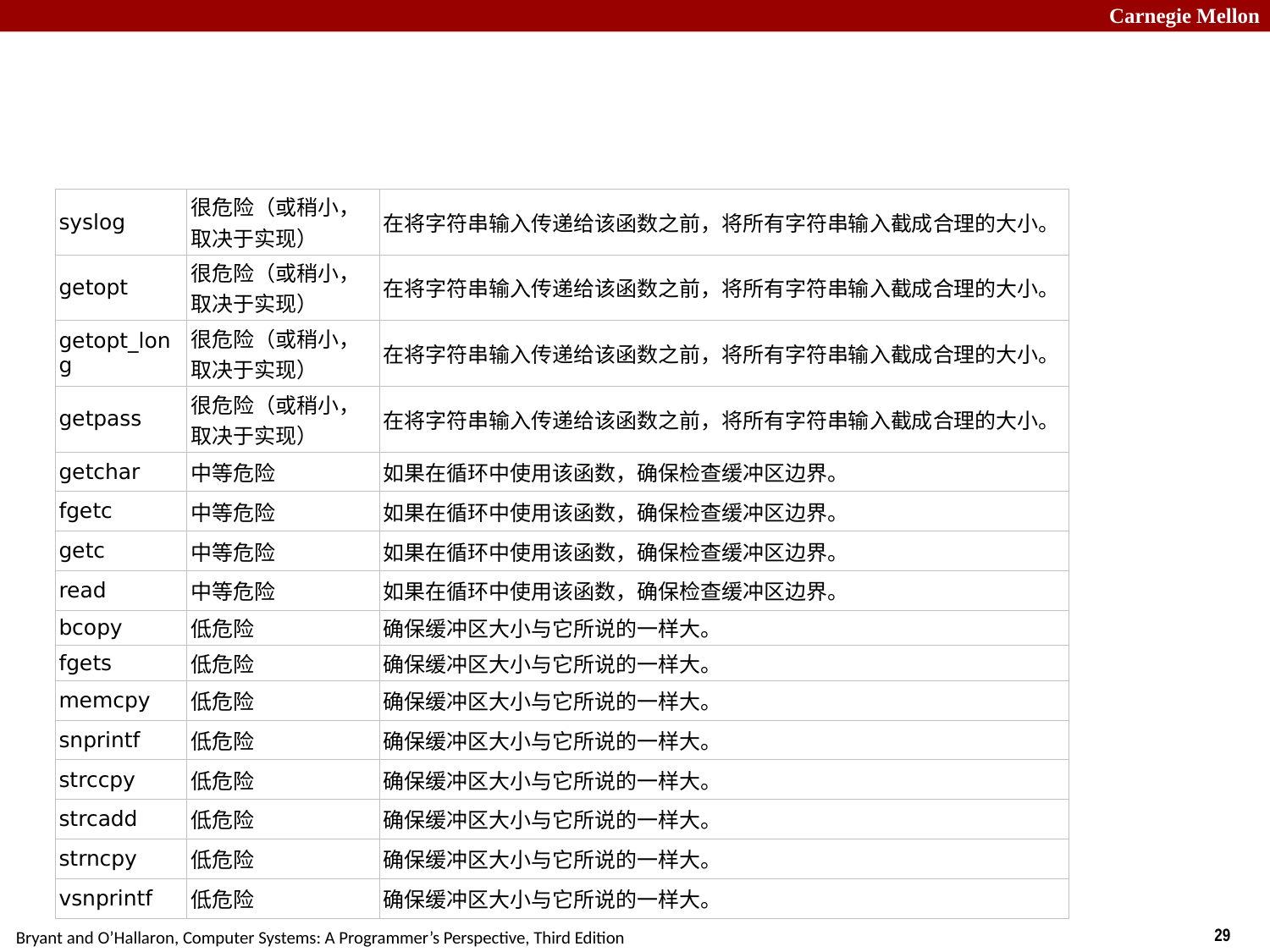

#
| syslog | 很危险（或稍小，取决于实现） | 在将字符串输入传递给该函数之前，将所有字符串输入截成合理的大小。 |
| --- | --- | --- |
| getopt | 很危险（或稍小，取决于实现） | 在将字符串输入传递给该函数之前，将所有字符串输入截成合理的大小。 |
| getopt\_long | 很危险（或稍小，取决于实现） | 在将字符串输入传递给该函数之前，将所有字符串输入截成合理的大小。 |
| getpass | 很危险（或稍小，取决于实现） | 在将字符串输入传递给该函数之前，将所有字符串输入截成合理的大小。 |
| getchar | 中等危险 | 如果在循环中使用该函数，确保检查缓冲区边界。 |
| fgetc | 中等危险 | 如果在循环中使用该函数，确保检查缓冲区边界。 |
| getc | 中等危险 | 如果在循环中使用该函数，确保检查缓冲区边界。 |
| read | 中等危险 | 如果在循环中使用该函数，确保检查缓冲区边界。 |
| bcopy | 低危险 | 确保缓冲区大小与它所说的一样大。 |
| fgets | 低危险 | 确保缓冲区大小与它所说的一样大。 |
| memcpy | 低危险 | 确保缓冲区大小与它所说的一样大。 |
| snprintf | 低危险 | 确保缓冲区大小与它所说的一样大。 |
| strccpy | 低危险 | 确保缓冲区大小与它所说的一样大。 |
| strcadd | 低危险 | 确保缓冲区大小与它所说的一样大。 |
| strncpy | 低危险 | 确保缓冲区大小与它所说的一样大。 |
| vsnprintf | 低危险 | 确保缓冲区大小与它所说的一样大。 |